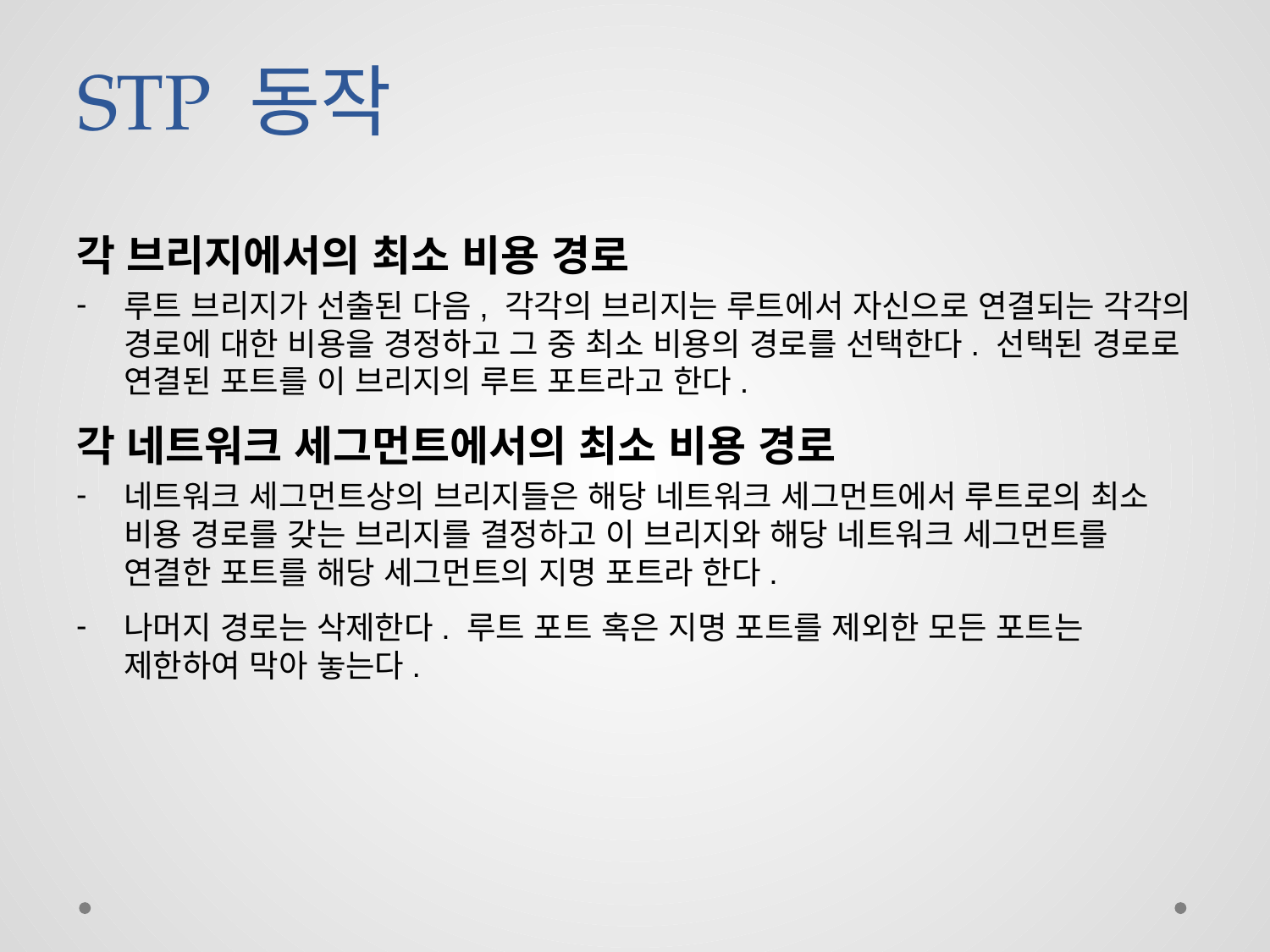

# STP 동작
각 브리지에서의 최소 비용 경로
루트 브리지가 선출된 다음, 각각의 브리지는 루트에서 자신으로 연결되는 각각의 경로에 대한 비용을 경정하고 그 중 최소 비용의 경로를 선택한다. 선택된 경로로 연결된 포트를 이 브리지의 루트 포트라고 한다.
각 네트워크 세그먼트에서의 최소 비용 경로
네트워크 세그먼트상의 브리지들은 해당 네트워크 세그먼트에서 루트로의 최소 비용 경로를 갖는 브리지를 결정하고 이 브리지와 해당 네트워크 세그먼트를 연결한 포트를 해당 세그먼트의 지명 포트라 한다.
나머지 경로는 삭제한다. 루트 포트 혹은 지명 포트를 제외한 모든 포트는 제한하여 막아 놓는다.